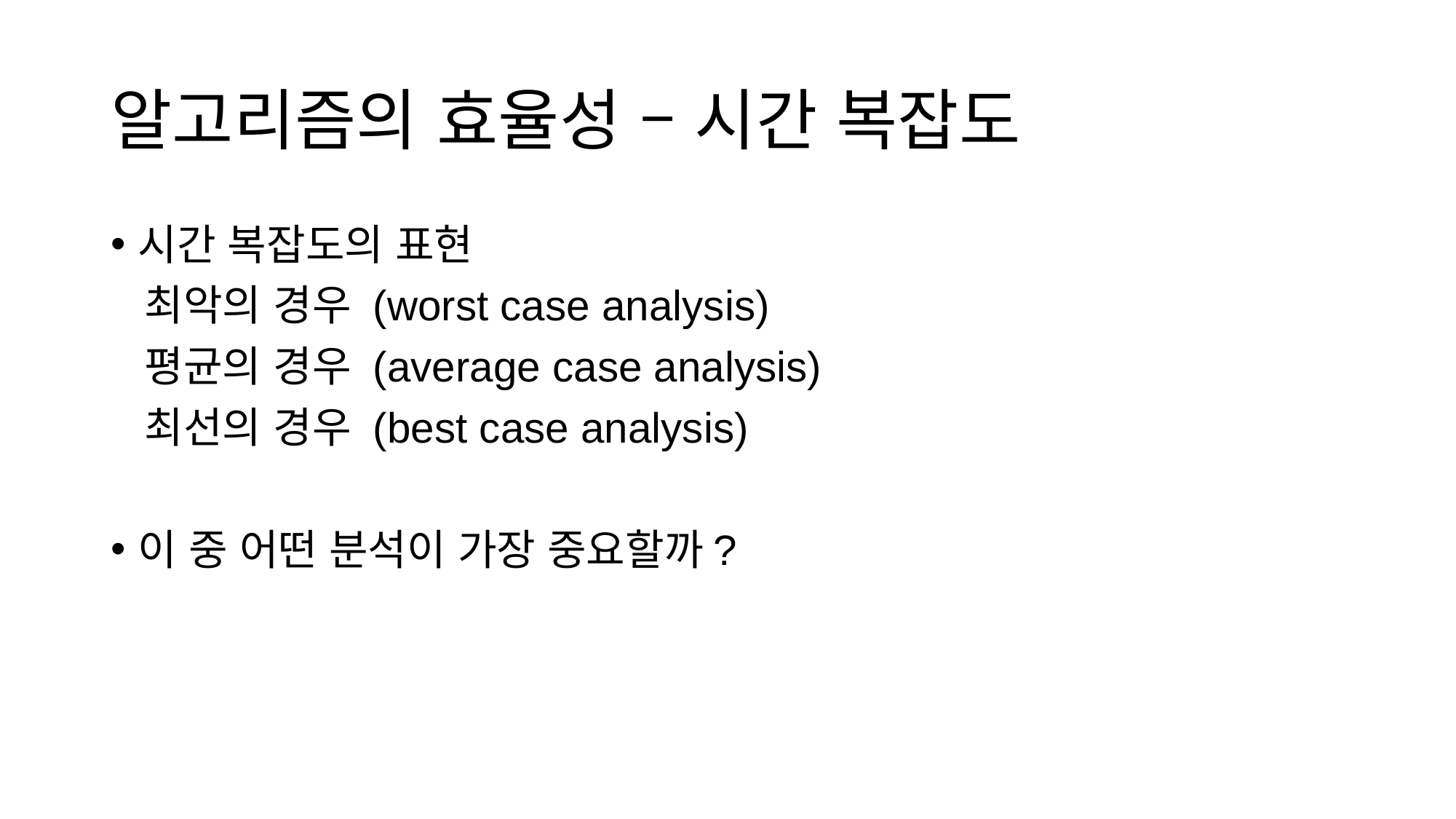

알고리즘의 효율성 – 시간 복잡도
시간 복잡도의 표현
  최악의 경우 (worst case analysis)
  평균의 경우 (average case analysis)
  최선의 경우 (best case analysis)

이 중 어떤 분석이 가장 중요할까?